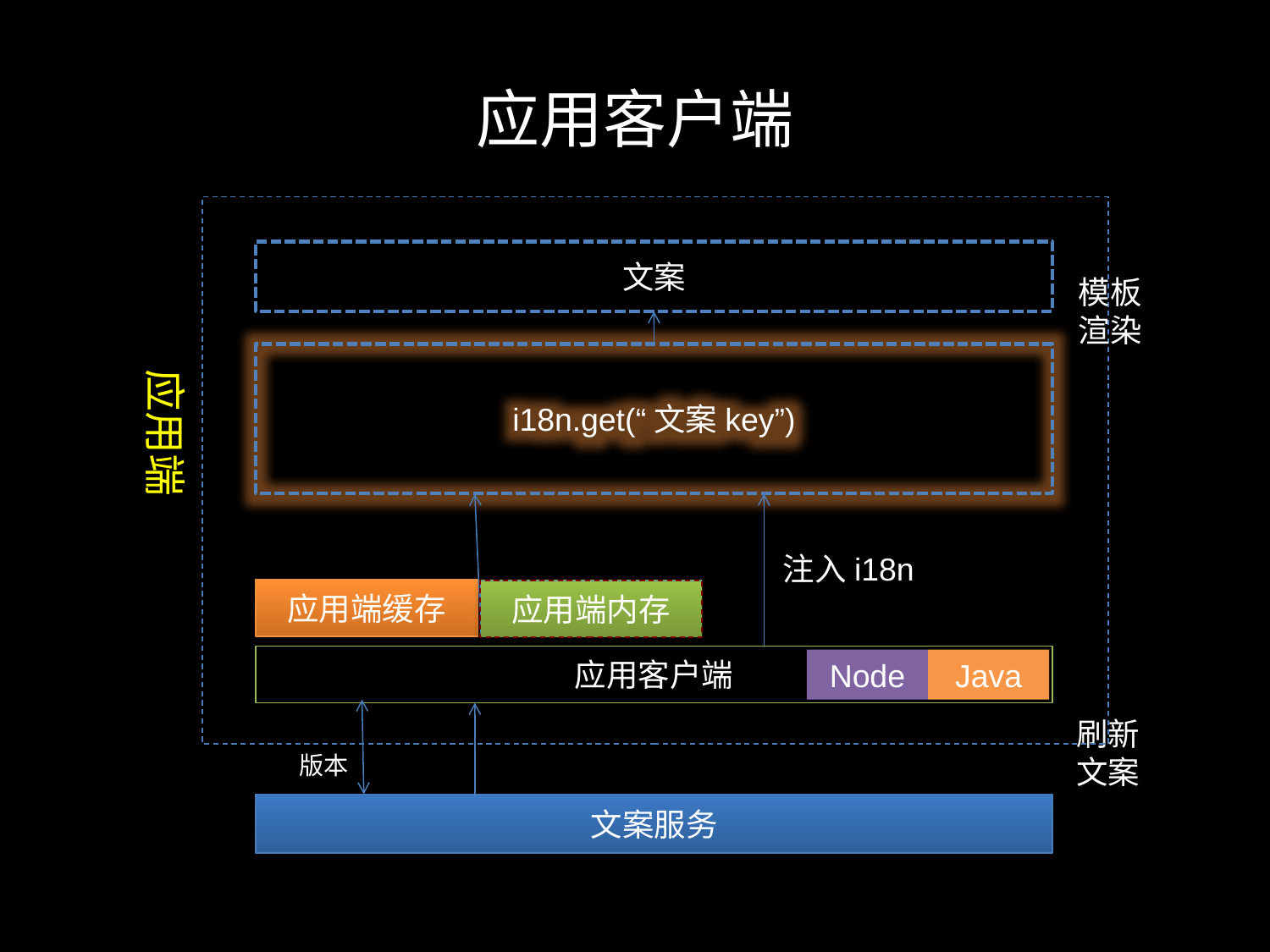

# 应用客户端

文案
模板
渲染
i18n.get(“文案key”)
应用端
注入i18n
应用端缓存
应用端内存
应用客户端
Java
Node
刷新
文案
版本
文案服务